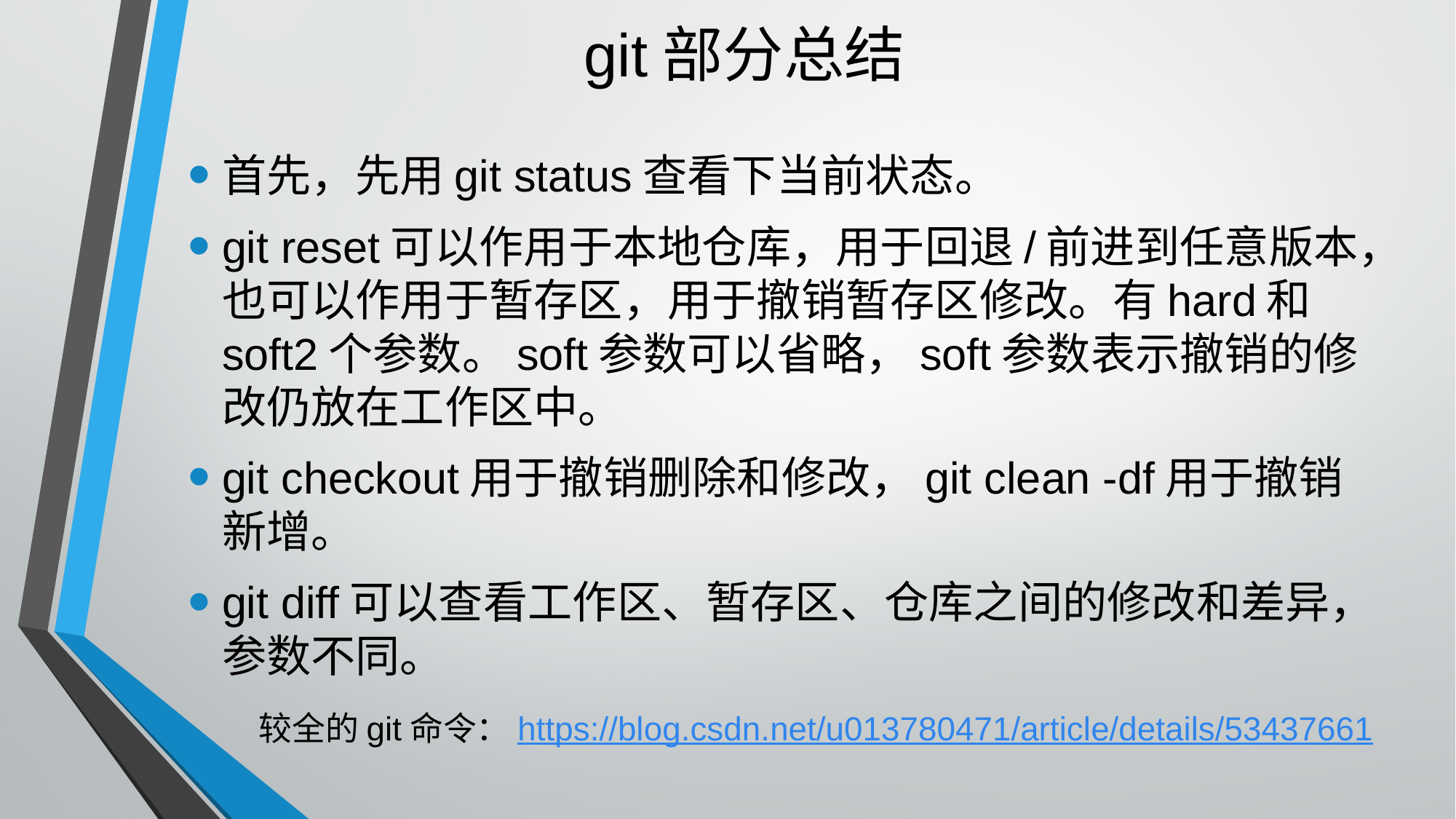

# git部分总结
首先，先用git status查看下当前状态。
git reset可以作用于本地仓库，用于回退/前进到任意版本，也可以作用于暂存区，用于撤销暂存区修改。有hard和soft2个参数。soft参数可以省略，soft参数表示撤销的修改仍放在工作区中。
git checkout用于撤销删除和修改，git clean -df用于撤销新增。
git diff可以查看工作区、暂存区、仓库之间的修改和差异，参数不同。

较全的git命令：https://blog.csdn.net/u013780471/article/details/53437661